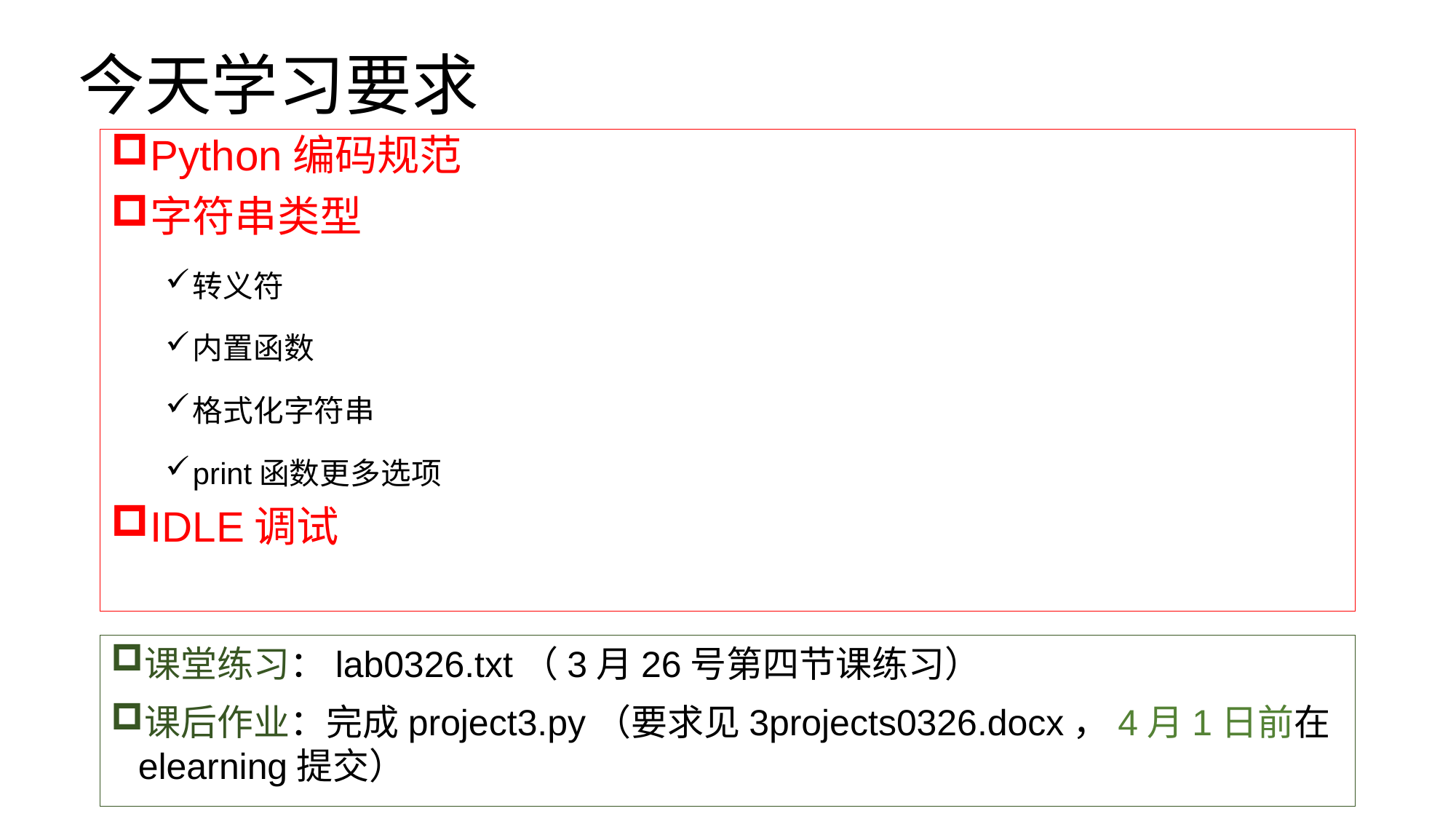

# 今天学习要求
Python编码规范
字符串类型
转义符
内置函数
格式化字符串
print函数更多选项
IDLE调试

课堂练习：lab0326.txt（3月26号第四节课练习）
课后作业：完成project3.py（要求见3projects0326.docx，4月1日前在elearning提交）